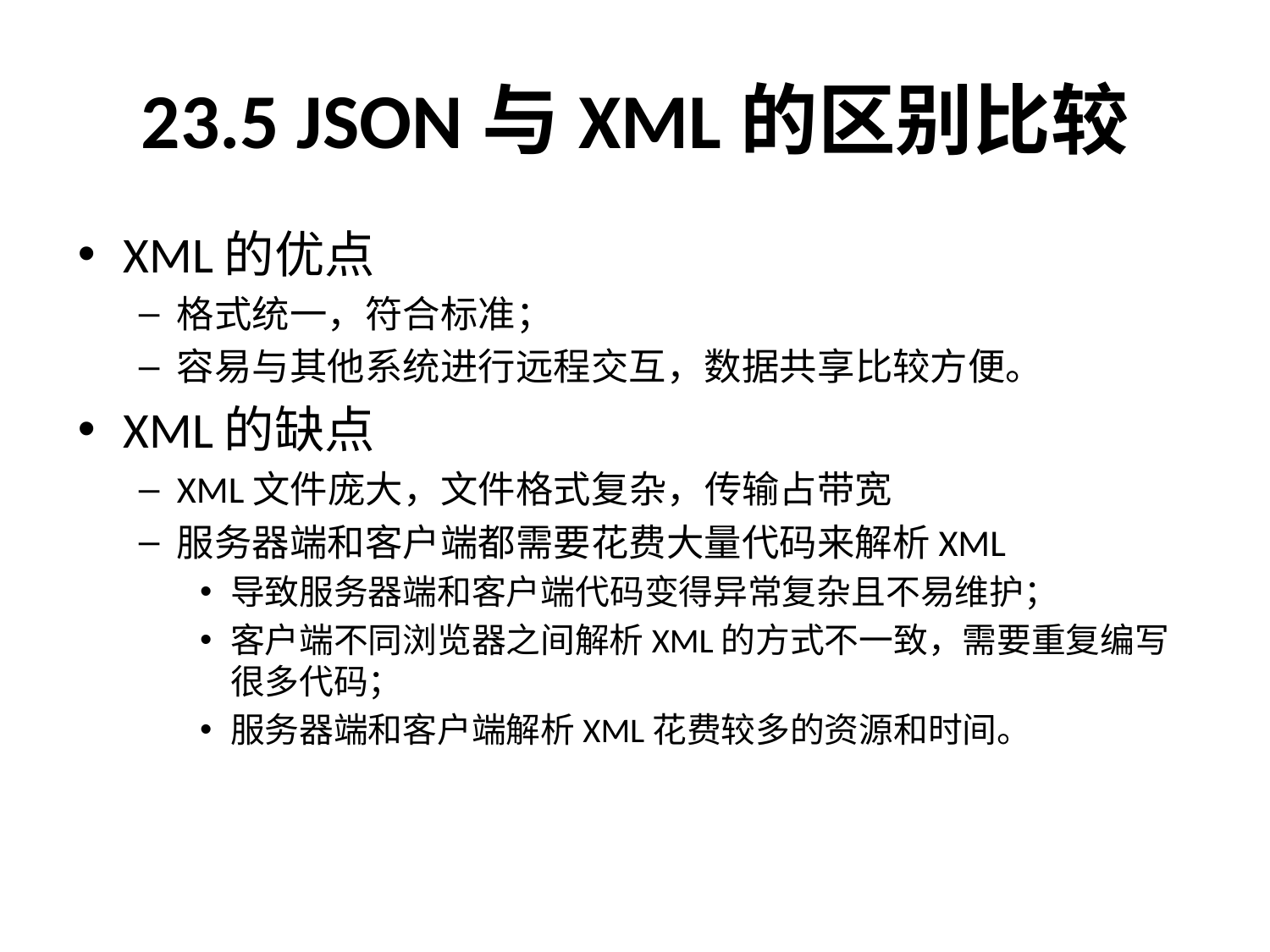

# 23.5 JSON与XML的区别比较
XML的优点
格式统一，符合标准；
容易与其他系统进行远程交互，数据共享比较方便。
XML的缺点
XML文件庞大，文件格式复杂，传输占带宽
服务器端和客户端都需要花费大量代码来解析XML
导致服务器端和客户端代码变得异常复杂且不易维护；
客户端不同浏览器之间解析XML的方式不一致，需要重复编写很多代码；
服务器端和客户端解析XML花费较多的资源和时间。